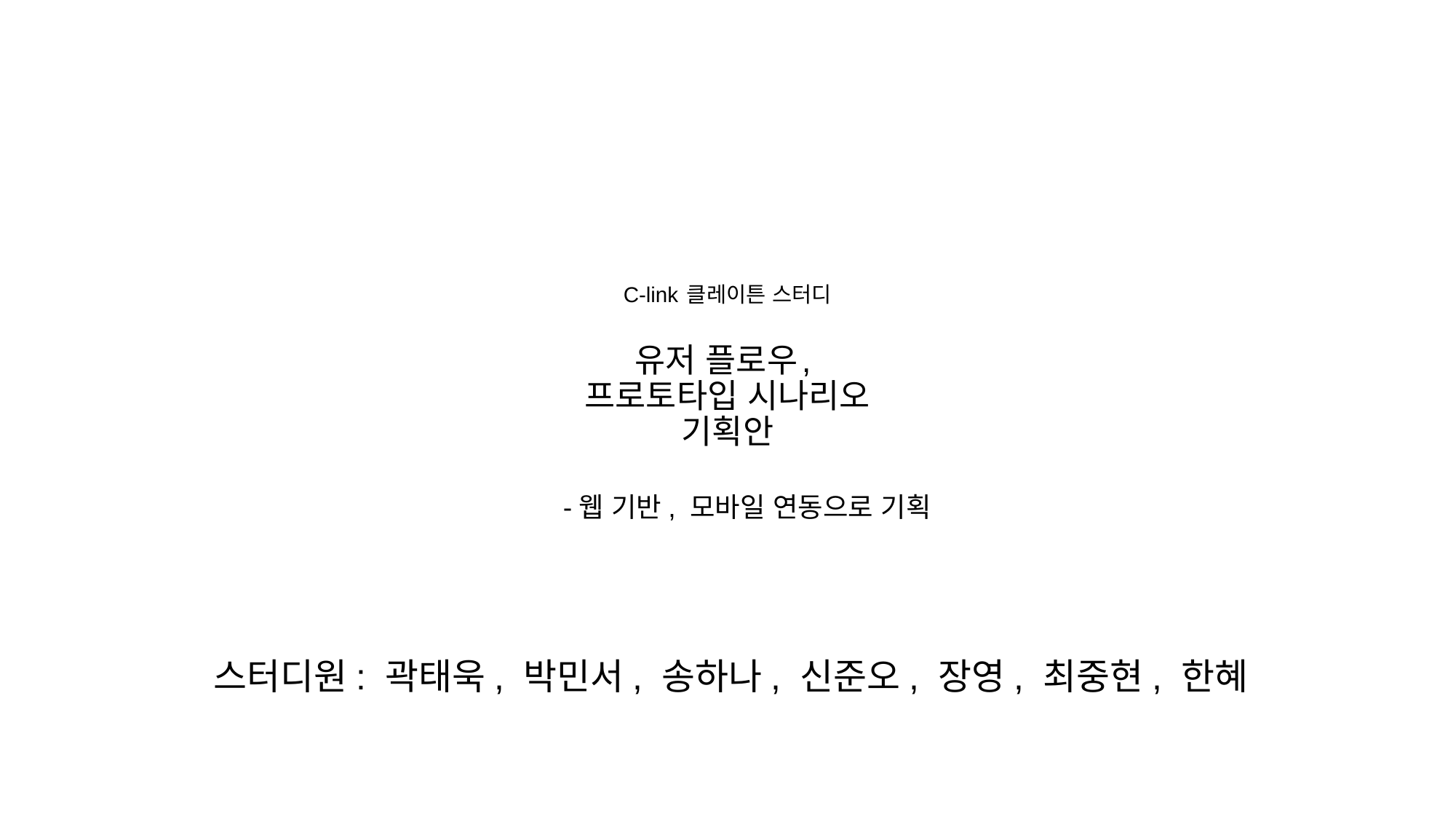

# C-link 클레이튼 스터디 유저 플로우, 프로토타입 시나리오 기획안
-웹 기반, 모바일 연동으로 기획
스터디원: 곽태욱, 박민서, 송하나, 신준오, 장영, 최중현, 한혜